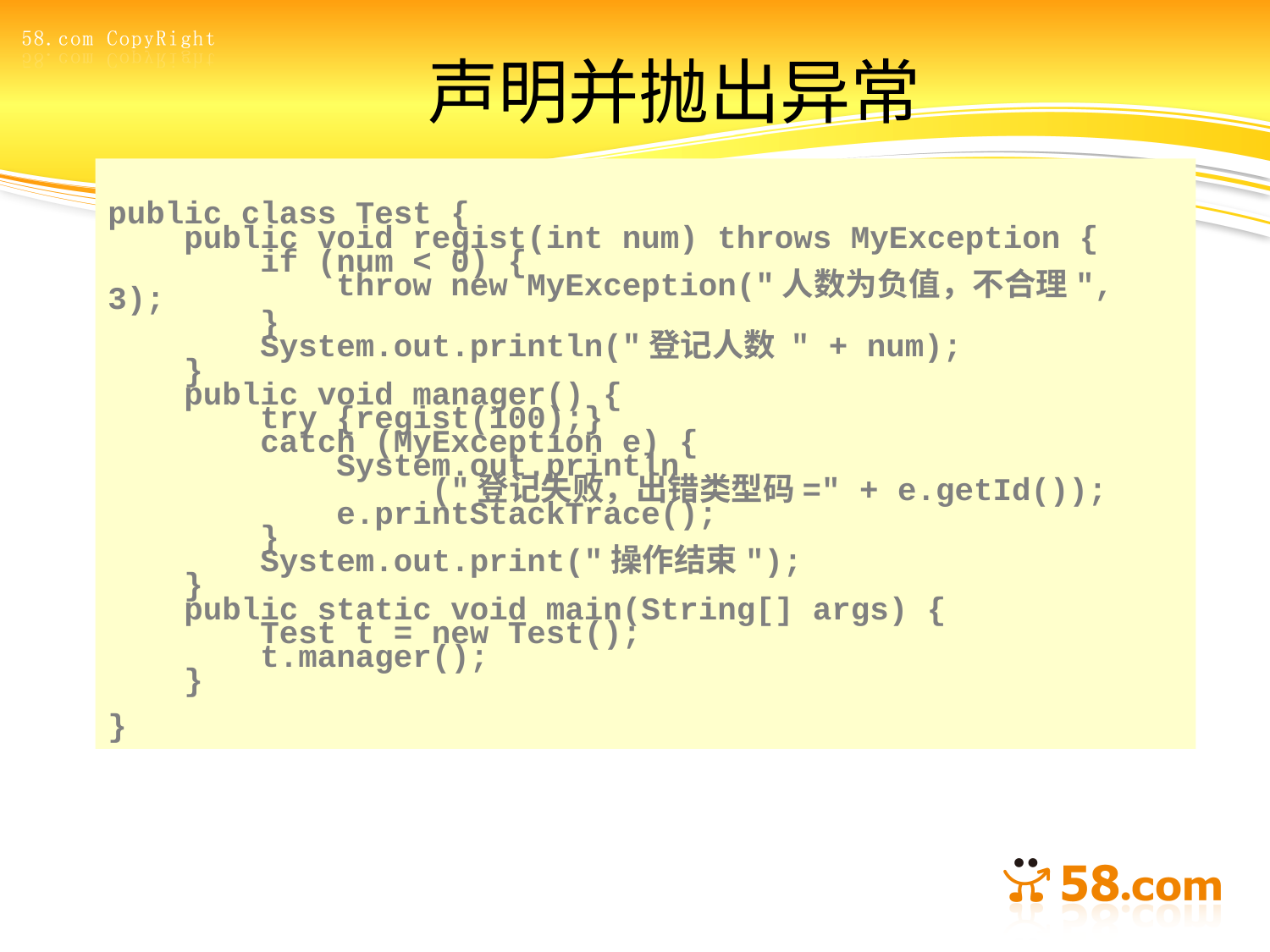

# 声明并抛出异常

public class Test {
    public void regist(int num) throws MyException {
        if (num < 0) {
            throw new MyException("人数为负值，不合理", 3);
        }
        System.out.println("登记人数 " + num);
    }
    public void manager() {
        try {regist(100);}
        catch (MyException e) {
            System.out.println
                 ("登记失败，出错类型码=" + e.getId());
            e.printStackTrace();
        }
        System.out.print("操作结束");
    }
    public static void main(String[] args) {
        Test t = new Test();
        t.manager();
    }
}